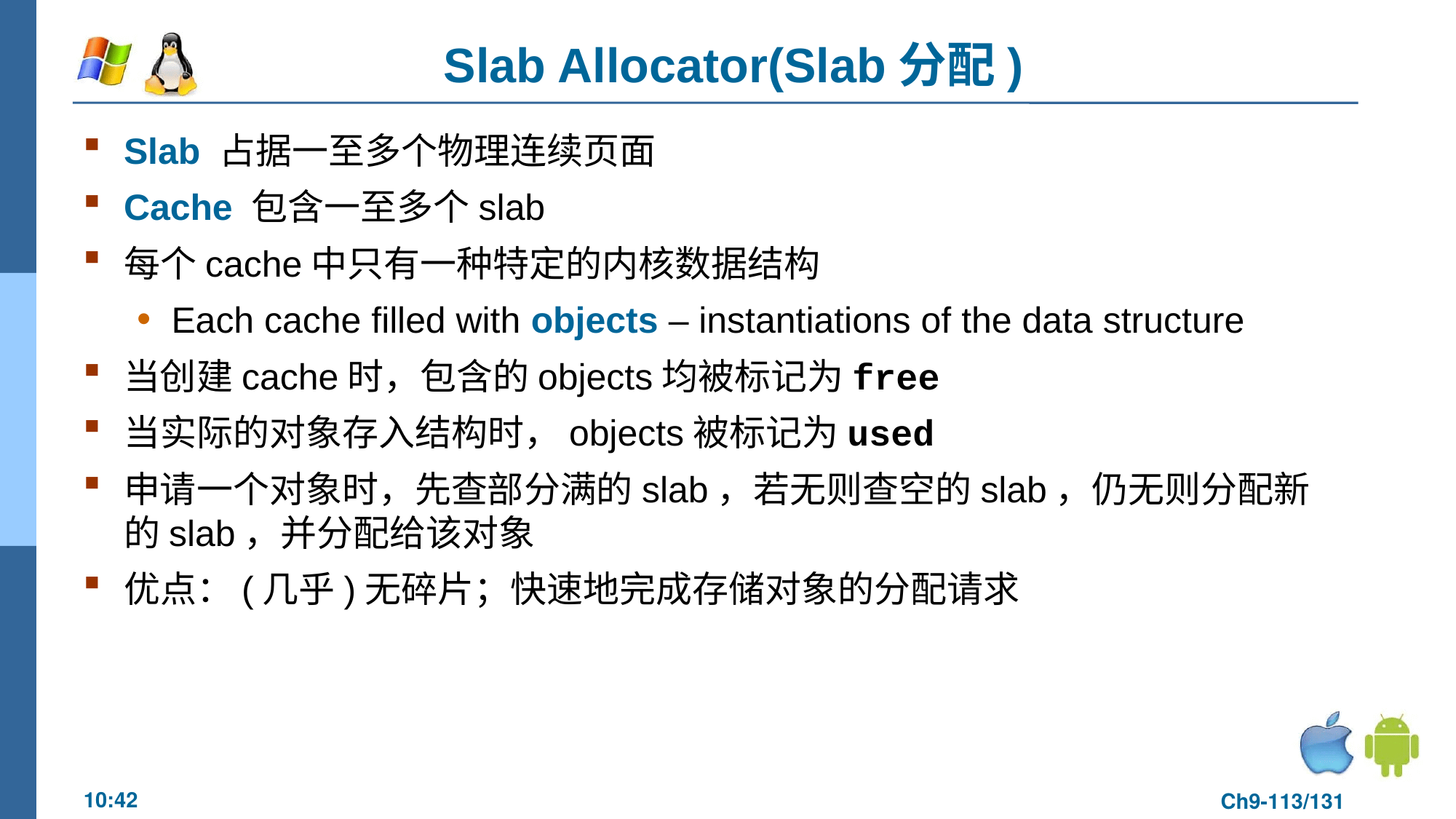

# Slab Allocator(Slab分配)
Slab 占据一至多个物理连续页面
Cache 包含一至多个slab
每个cache中只有一种特定的内核数据结构
Each cache filled with objects – instantiations of the data structure
当创建cache时，包含的objects均被标记为free
当实际的对象存入结构时，objects被标记为used
申请一个对象时，先查部分满的slab，若无则查空的slab，仍无则分配新的slab，并分配给该对象
优点：(几乎)无碎片；快速地完成存储对象的分配请求